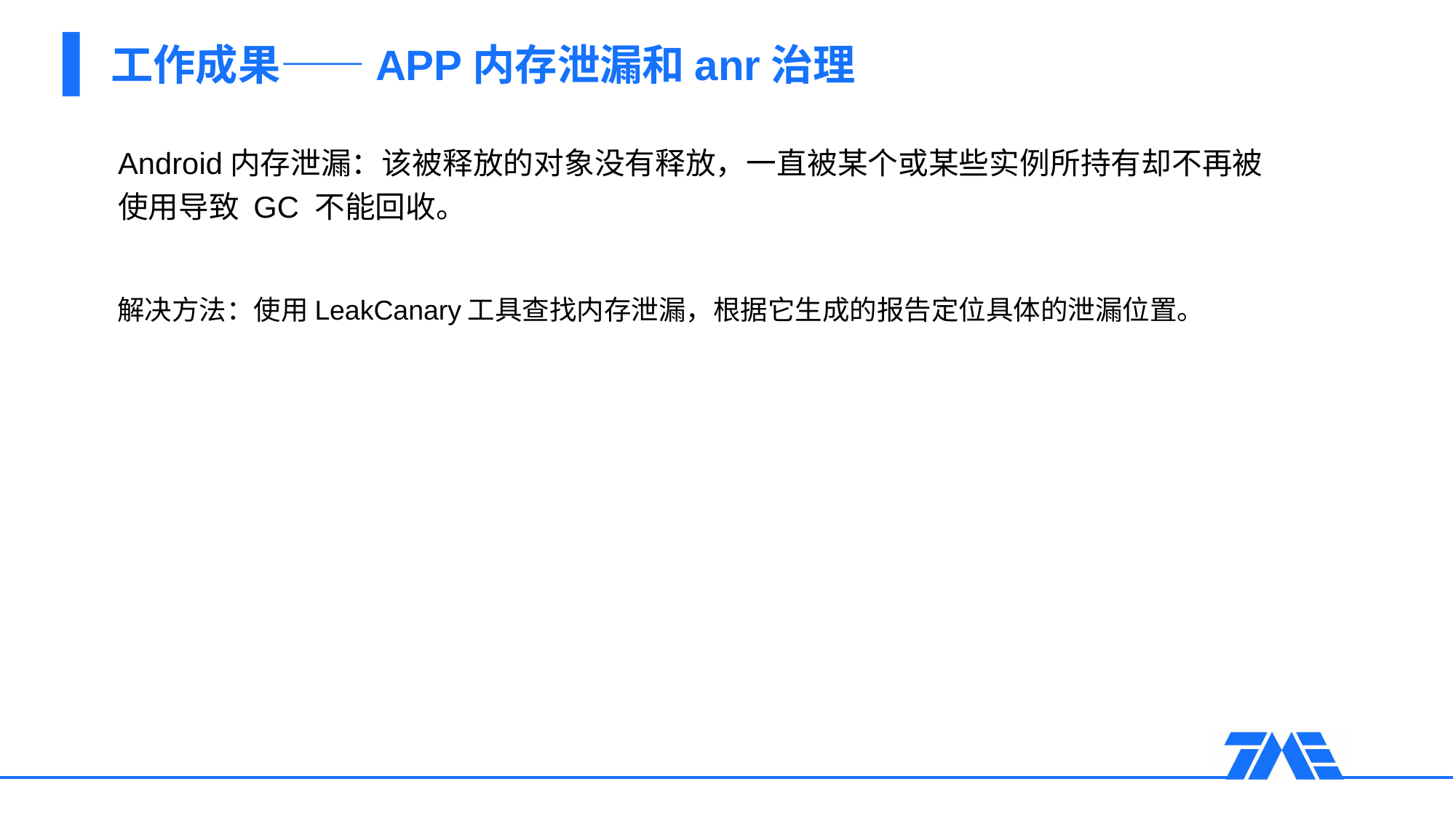

# 工作成果——APP内存泄漏和anr治理
Android内存泄漏：该被释放的对象没有释放，一直被某个或某些实例所持有却不再被
使用导致 GC 不能回收。
解决方法：使用LeakCanary工具查找内存泄漏，根据它生成的报告定位具体的泄漏位置。